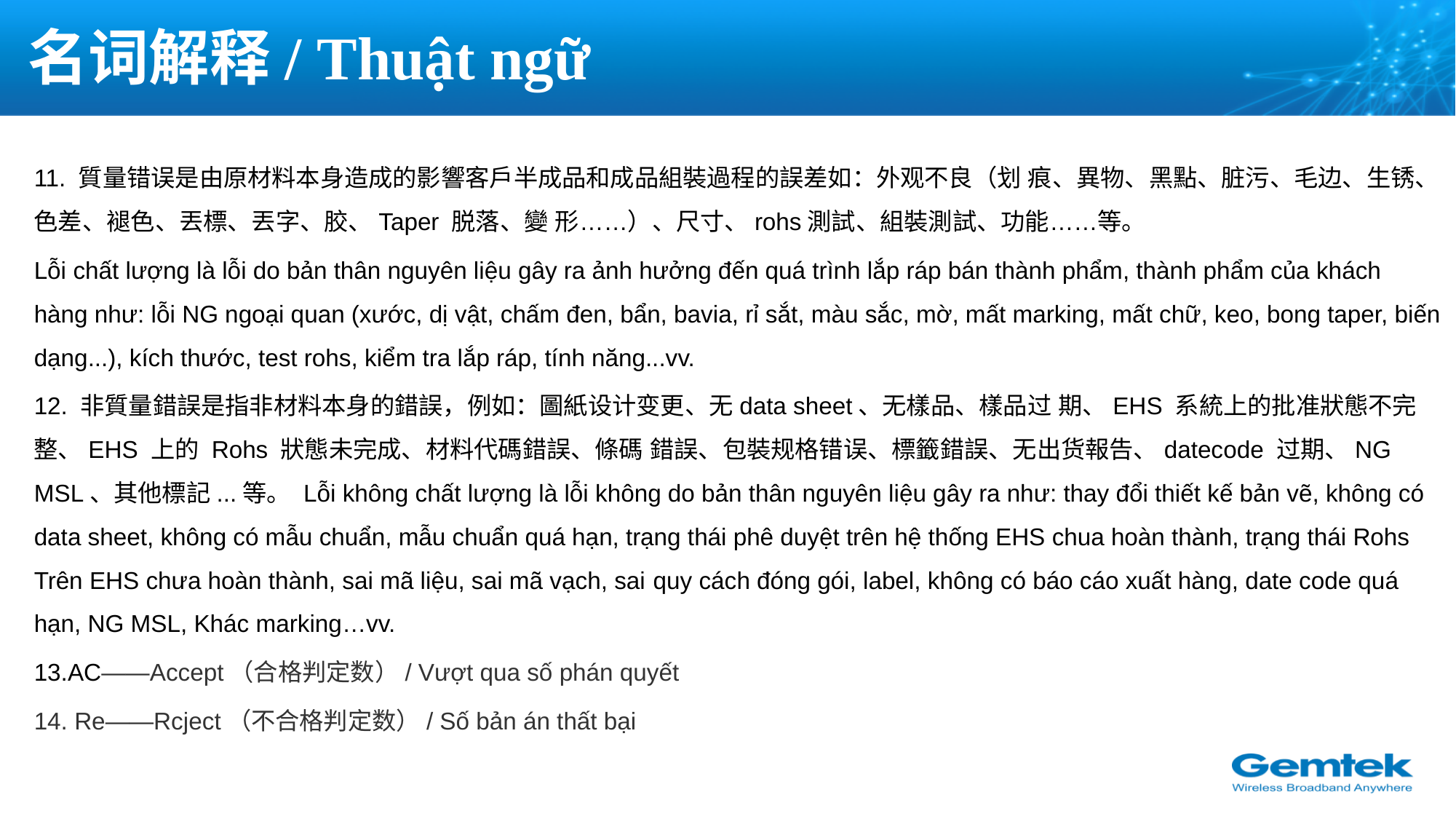

# 名词解释/ Thuật ngữ
11. 質量错误是由原材料本身造成的影響客戶半成品和成品組裝過程的誤差如：外观不良（划 痕、異物、黑點、脏污、毛边、生锈、色差、褪色、丟標、丟字、胶、Taper 脱落、變 形……）、尺寸、rohs測試、組裝測試、功能……等。
Lỗi chất lượng là lỗi do bản thân nguyên liệu gây ra ảnh hưởng đến quá trình lắp ráp bán thành phẩm, thành phẩm của khách hàng như: lỗi NG ngoại quan (xước, dị vật, chấm đen, bẩn, bavia, rỉ sắt, màu sắc, mờ, mất marking, mất chữ, keo, bong taper, biến dạng...), kích thước, test rohs, kiểm tra lắp ráp, tính năng...vv.
12. 非質量錯誤是指非材料本身的錯誤，例如：圖紙设计变更、无data sheet、无樣品、樣品过 期、EHS 系統上的批准狀態不完整、EHS 上的 Rohs 狀態未完成、材料代碼錯誤、條碼 錯誤、包裝规格错误、標籤錯誤、无出货報告、datecode 过期、NG MSL、其他標記...等。 Lỗi không chất lượng là lỗi không do bản thân nguyên liệu gây ra như: thay đổi thiết kế bản vẽ, không có data sheet, không có mẫu chuẩn, mẫu chuẩn quá hạn, trạng thái phê duyệt trên hệ thống EHS chua hoàn thành, trạng thái Rohs Trên EHS chưa hoàn thành, sai mã liệu, sai mã vạch, sai quy cách đóng gói, label, không có báo cáo xuất hàng, date code quá hạn, NG MSL, Khác marking…vv.
13.AC——Accept（合格判定数）/ Vượt qua số phán quyết
14. Re——Rcject（不合格判定数）/ Số bản án thất bại